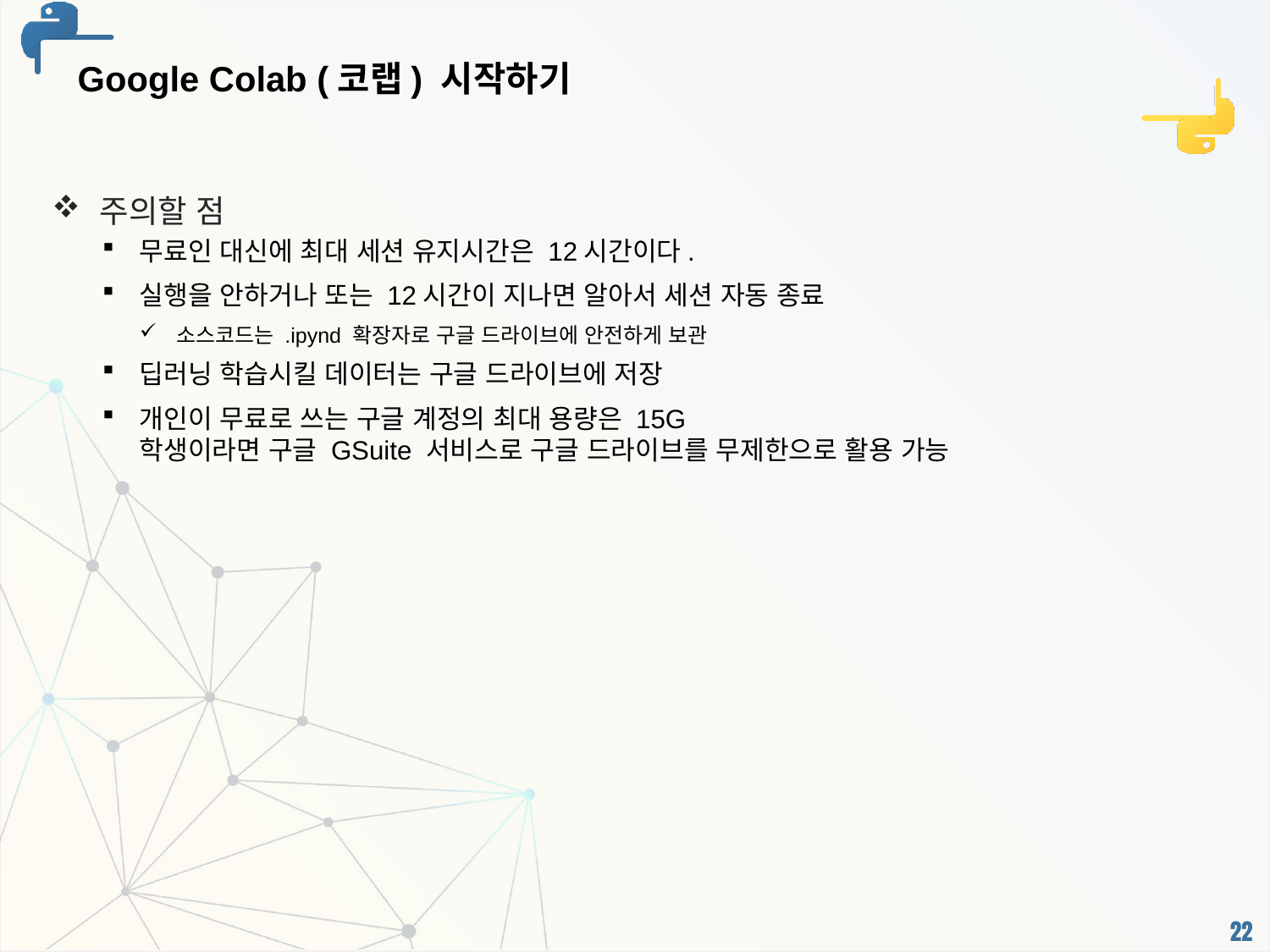

# Google Colab (코랩) 시작하기
주의할 점
무료인 대신에 최대 세션 유지시간은 12시간이다.
실행을 안하거나 또는 12시간이 지나면 알아서 세션 자동 종료
소스코드는 .ipynd 확장자로 구글 드라이브에 안전하게 보관
딥러닝 학습시킬 데이터는 구글 드라이브에 저장
개인이 무료로 쓰는 구글 계정의 최대 용량은 15G
학생이라면 구글 GSuite 서비스로 구글 드라이브를 무제한으로 활용 가능